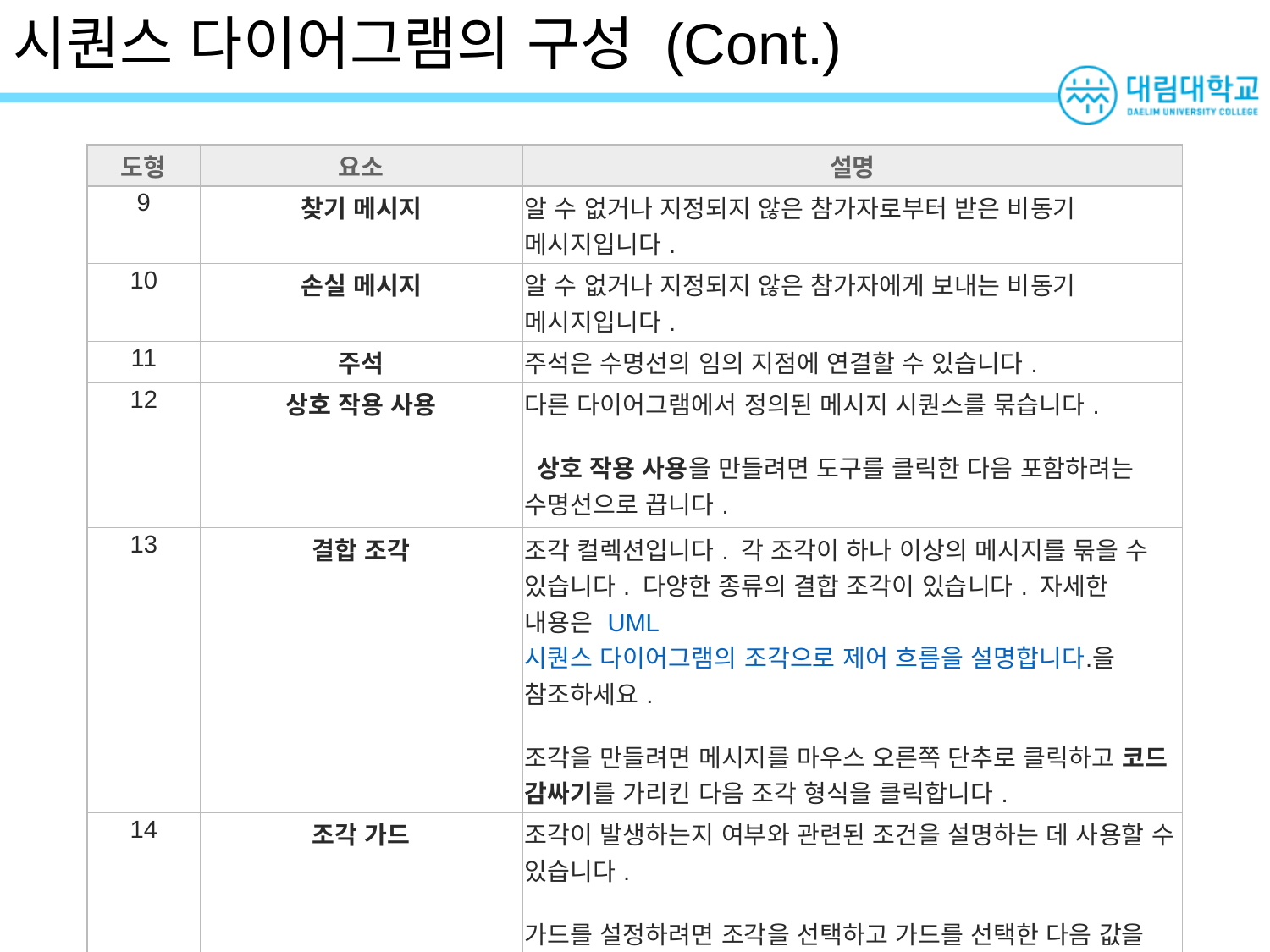

# 시퀀스 다이어그램의 구성 (Cont.)
| 도형 | 요소 | 설명 |
| --- | --- | --- |
| 9 | 찾기 메시지 | 알 수 없거나 지정되지 않은 참가자로부터 받은 비동기 메시지입니다. |
| 10 | 손실 메시지 | 알 수 없거나 지정되지 않은 참가자에게 보내는 비동기 메시지입니다. |
| 11 | 주석 | 주석은 수명선의 임의 지점에 연결할 수 있습니다. |
| 12 | 상호 작용 사용 | 다른 다이어그램에서 정의된 메시지 시퀀스를 묶습니다.  상호 작용 사용을 만들려면 도구를 클릭한 다음 포함하려는 수명선으로 끕니다. |
| 13 | 결합 조각 | 조각 컬렉션입니다. 각 조각이 하나 이상의 메시지를 묶을 수 있습니다. 다양한 종류의 결합 조각이 있습니다. 자세한 내용은 UML 시퀀스 다이어그램의 조각으로 제어 흐름을 설명합니다.을 참조하세요. 조각을 만들려면 메시지를 마우스 오른쪽 단추로 클릭하고 코드 감싸기를 가리킨 다음 조각 형식을 클릭합니다. |
| 14 | 조각 가드 | 조각이 발생하는지 여부와 관련된 조건을 설명하는 데 사용할 수 있습니다. 가드를 설정하려면 조각을 선택하고 가드를 선택한 다음 값을 입력합니다. |